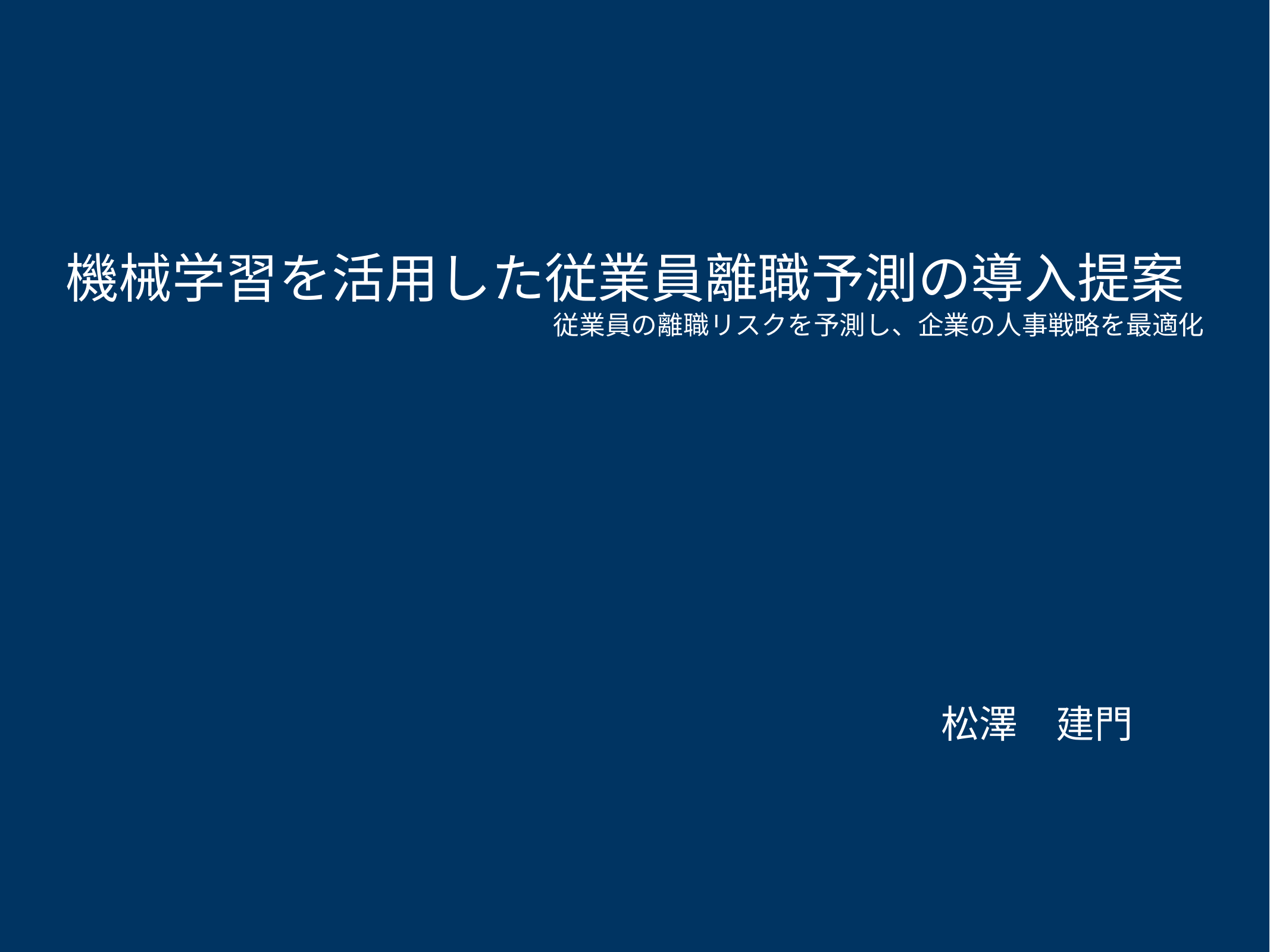

# 機械学習を活用した従業員離職予測の導入提案
従業員の離職リスクを予測し、企業の人事戦略を最適化
松澤　建門